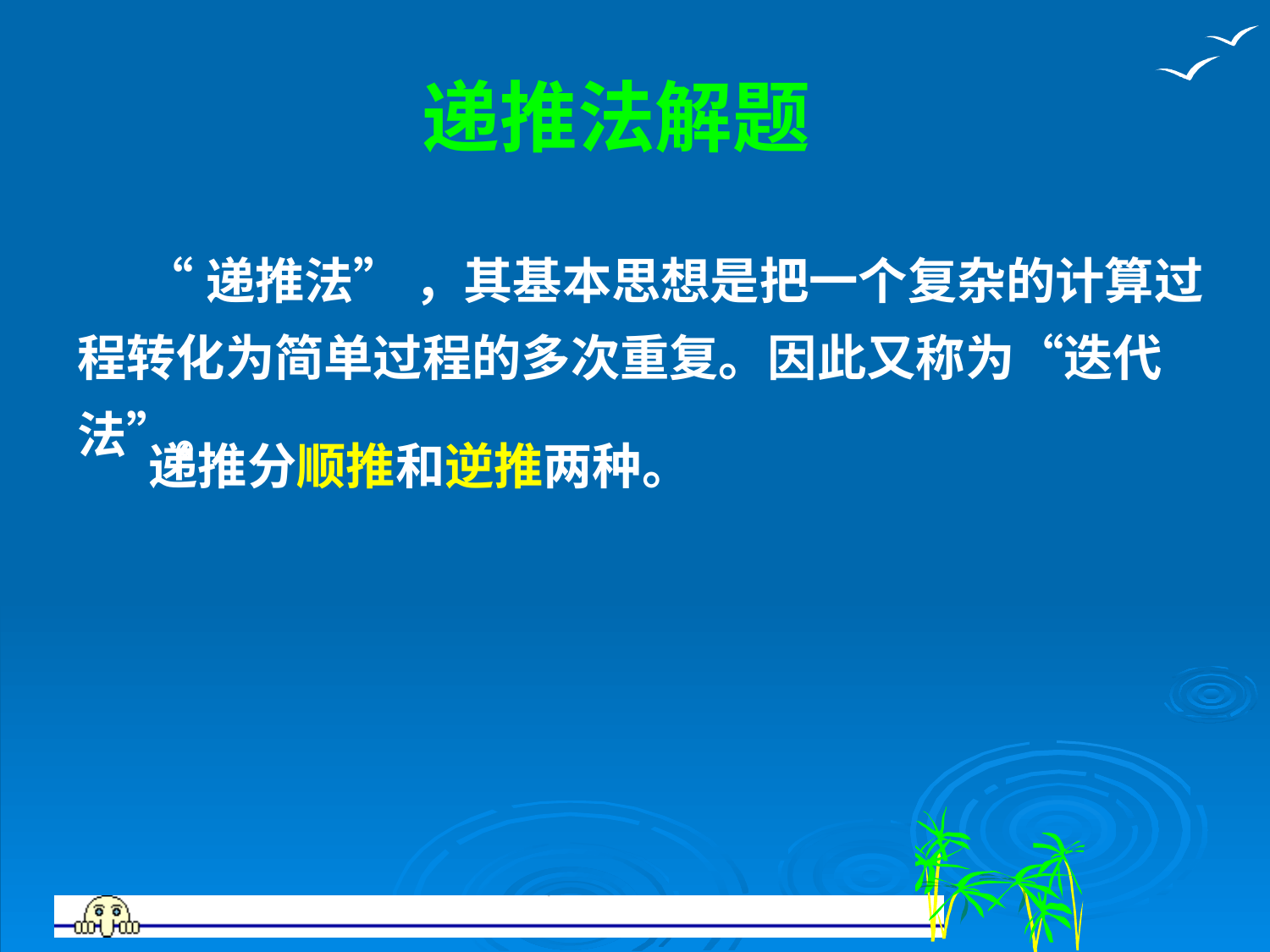

# 递推法解题
      “递推法” ，其基本思想是把一个复杂的计算过程转化为简单过程的多次重复。因此又称为“迭代法”。
递推分顺推和逆推两种。